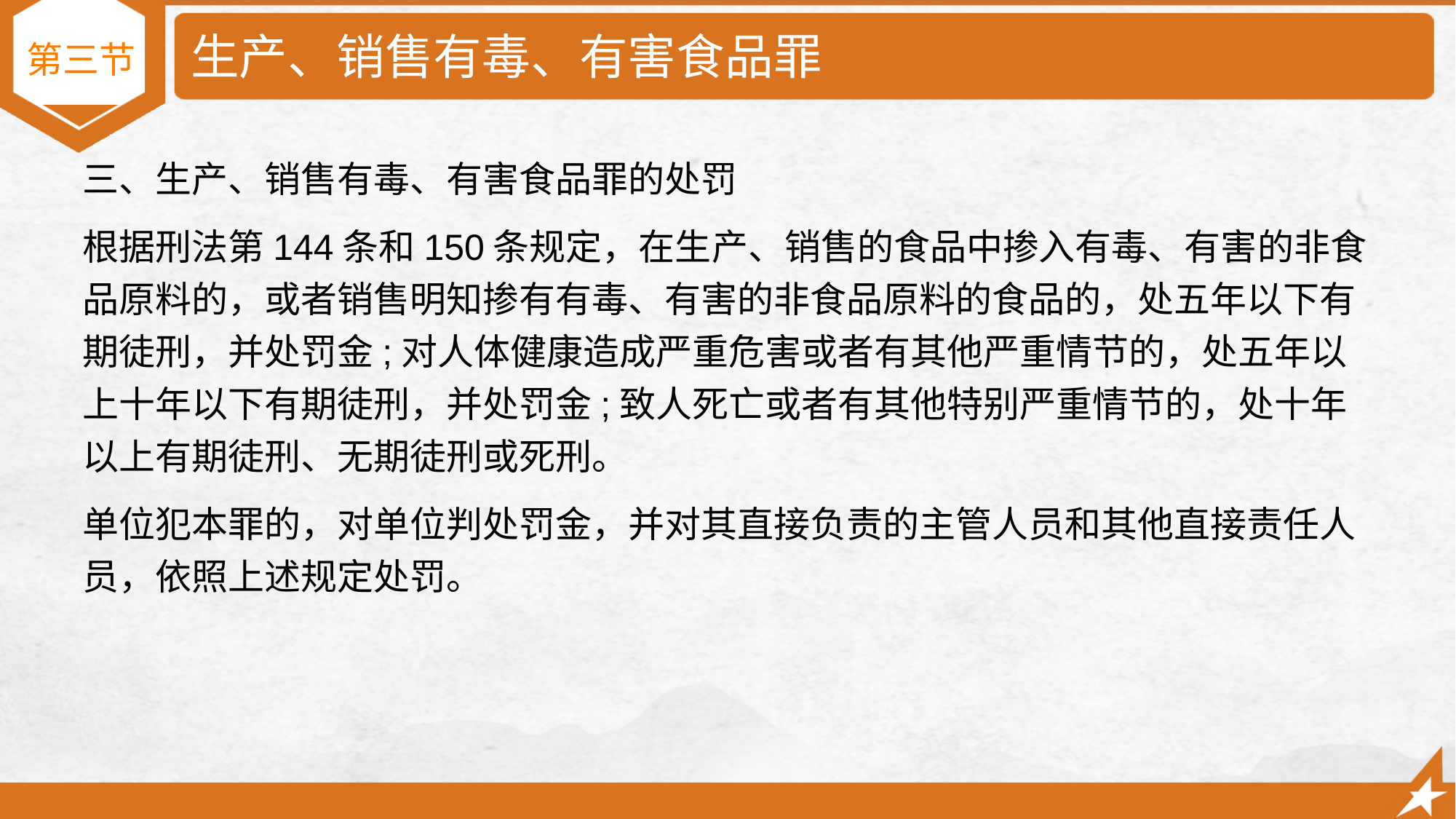

# 生产、销售有毒、有害食品罪
第三节
三、生产、销售有毒、有害食品罪的处罚
根据刑法第144条和150条规定，在生产、销售的食品中掺入有毒、有害的非食品原料的，或者销售明知掺有有毒、有害的非食品原料的食品的，处五年以下有期徒刑，并处罚金;对人体健康造成严重危害或者有其他严重情节的，处五年以上十年以下有期徒刑，并处罚金;致人死亡或者有其他特别严重情节的，处十年以上有期徒刑、无期徒刑或死刑。
单位犯本罪的，对单位判处罚金，并对其直接负责的主管人员和其他直接责任人员，依照上述规定处罚。